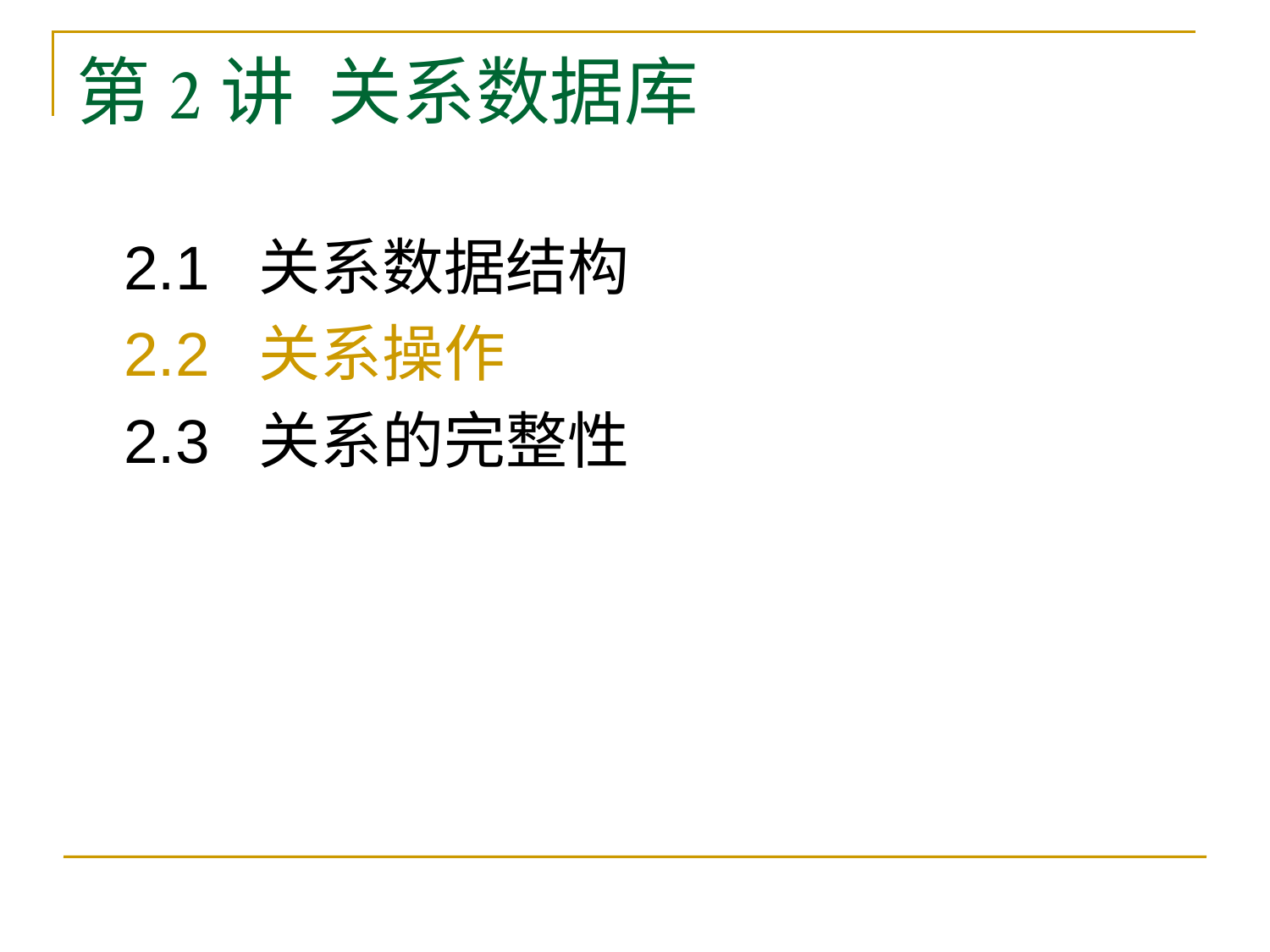

# 第2讲  关系数据库
2.1  关系数据结构
2.2  关系操作
2.3  关系的完整性